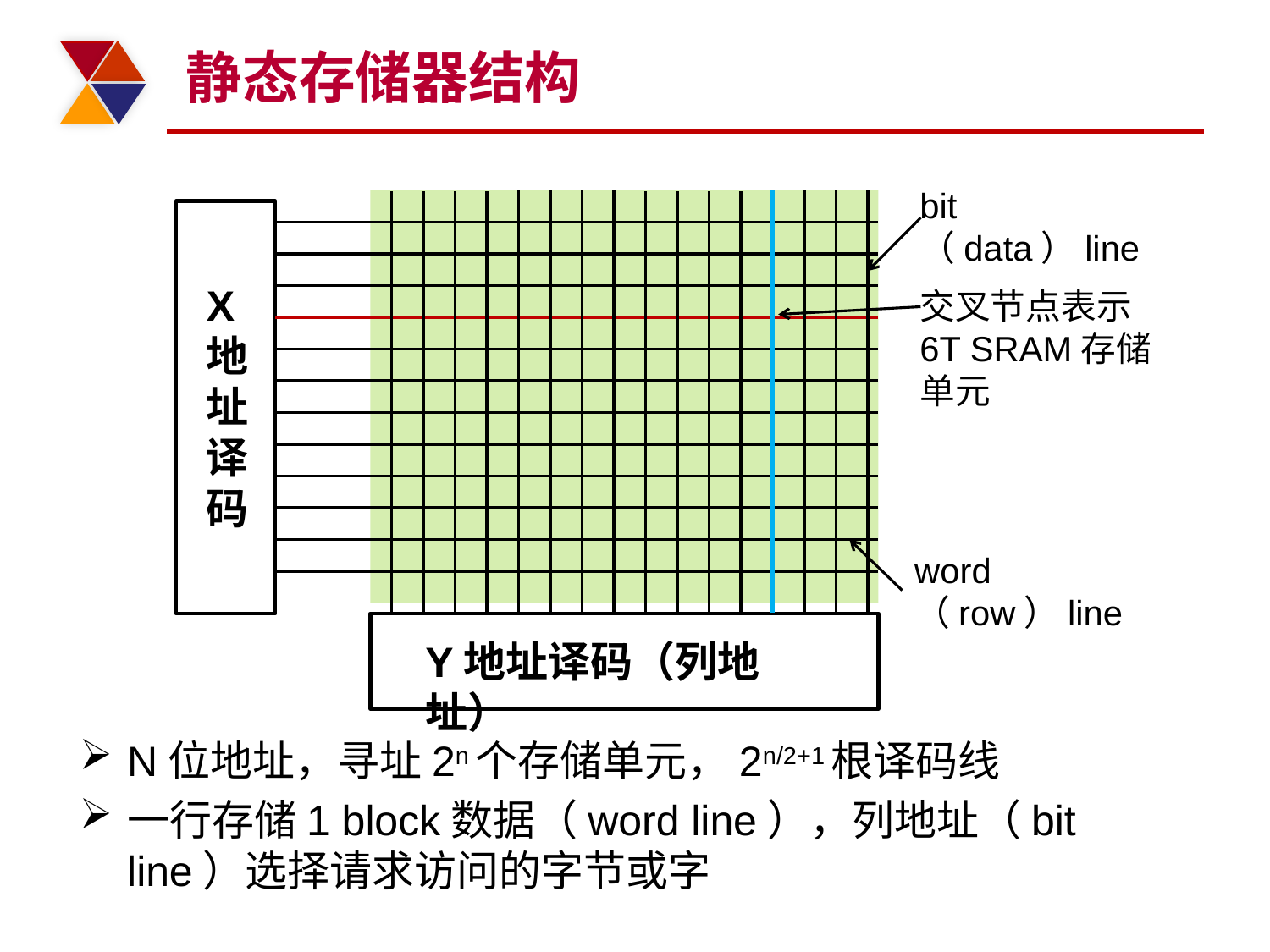

# 静态存储器结构
bit （data）line

X地址译码
交叉节点表示6T SRAM存储单元
word （row）line

Y地址译码（列地址）
N位地址，寻址2n个存储单元，2n/2+1根译码线
一行存储1 block数据（word line），列地址（bit line）选择请求访问的字节或字